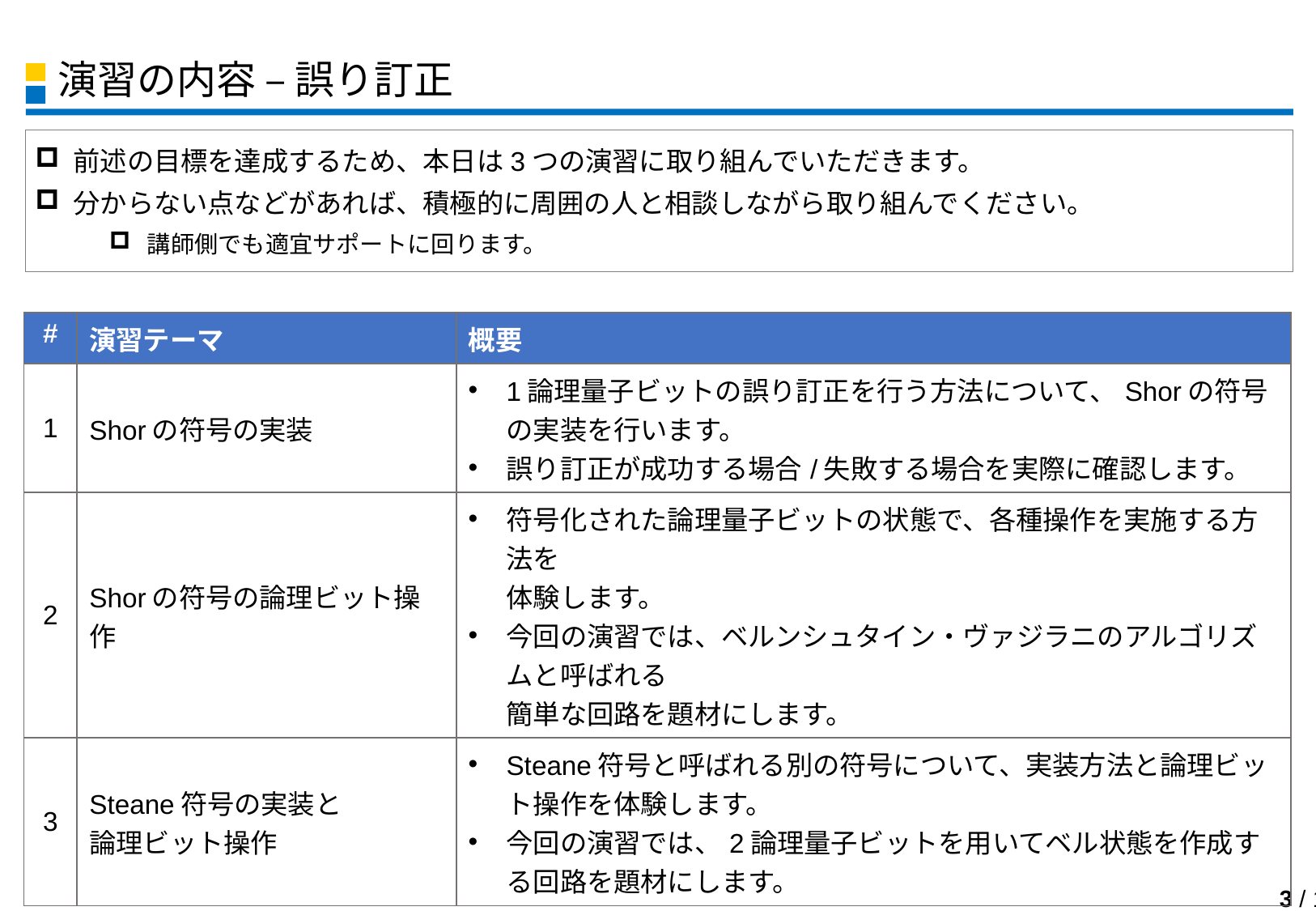

# 演習の内容 – 誤り訂正
前述の目標を達成するため、本日は3つの演習に取り組んでいただきます。
分からない点などがあれば、積極的に周囲の人と相談しながら取り組んでください。
講師側でも適宜サポートに回ります。
| # | 演習テーマ | 概要 |
| --- | --- | --- |
| 1 | Shorの符号の実装 | 1論理量子ビットの誤り訂正を行う方法について、Shorの符号の実装を行います。 誤り訂正が成功する場合/失敗する場合を実際に確認します。 |
| 2 | Shorの符号の論理ビット操作 | 符号化された論理量子ビットの状態で、各種操作を実施する方法を 体験します。 今回の演習では、ベルンシュタイン・ヴァジラニのアルゴリズムと呼ばれる 簡単な回路を題材にします。 |
| 3 | Steane符号の実装と 論理ビット操作 | Steane符号と呼ばれる別の符号について、実装方法と論理ビット操作を体験します。 今回の演習では、2論理量子ビットを用いてベル状態を作成する回路を題材にします。 |